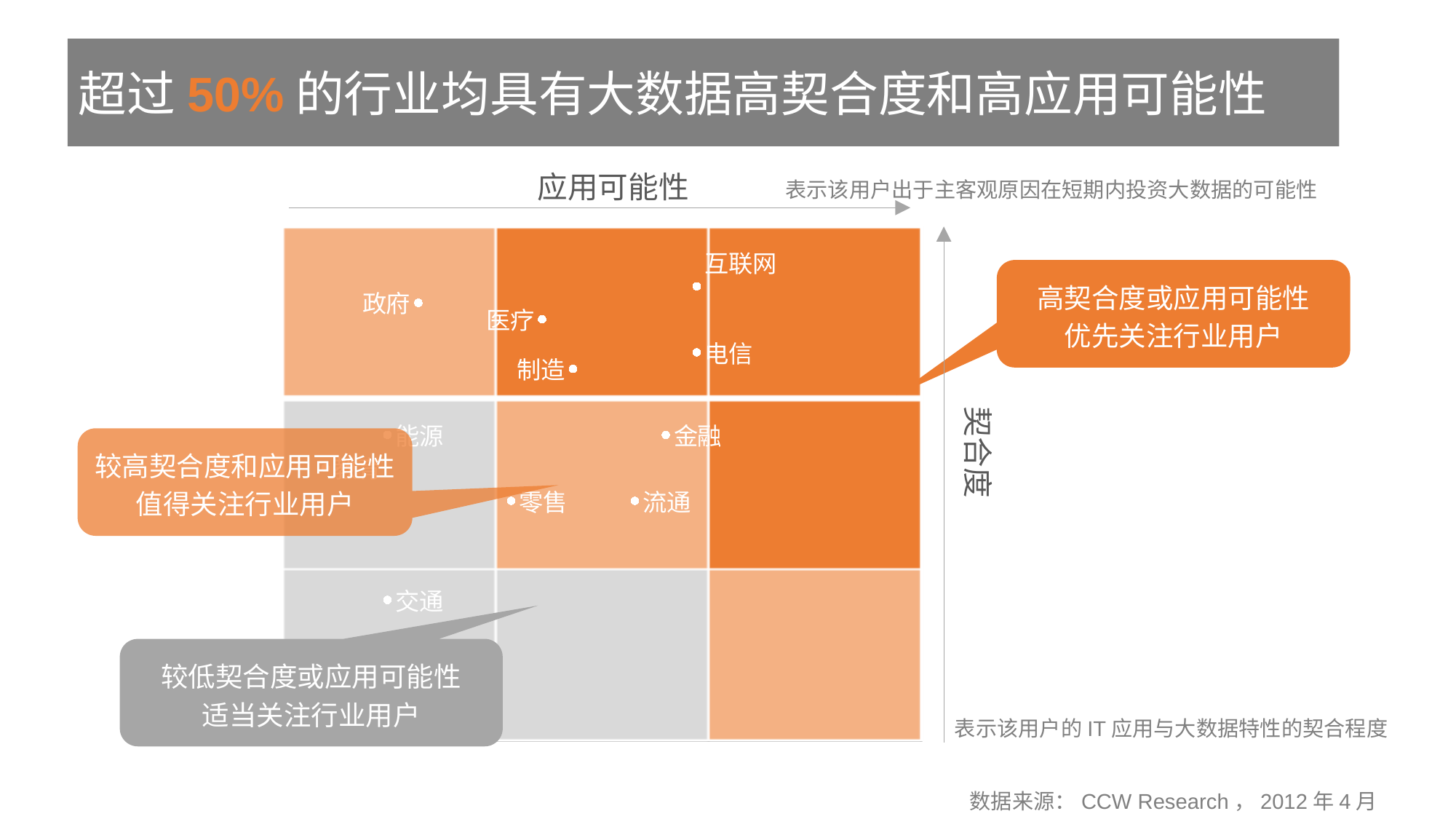

超过50%的行业均具有大数据高契合度和高应用可能性
应用可能性
表示该用户出于主客观原因在短期内投资大数据的可能性

### Chart

| Category | 互联网 |
|---|---|
高契合度或应用可能性
优先关注行业用户
契合度
较高契合度和应用可能性
值得关注行业用户
较低契合度或应用可能性
适当关注行业用户
表示该用户的IT应用与大数据特性的契合程度
数据来源：CCW Research，2012年4月